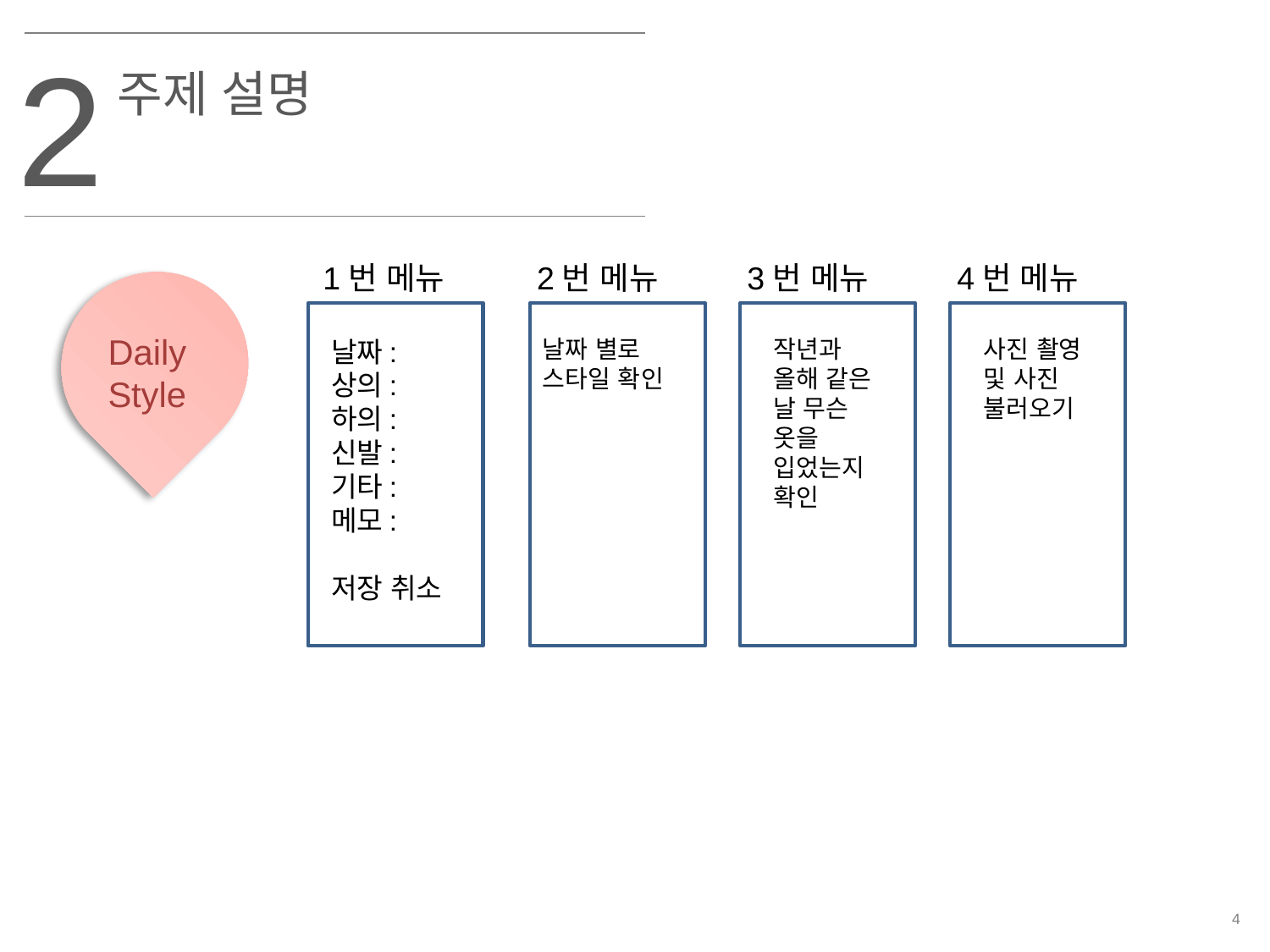

2
주제 설명
1번 메뉴

날짜:
상의:
하의:
신발:
기타:
메모:

저장 취소
2번 메뉴

날짜 별로 스타일 확인
3번 메뉴

작년과 올해 같은 날 무슨 옷을 입었는지 확인
4번 메뉴

사진 촬영 및 사진 불러오기

Daily
Style